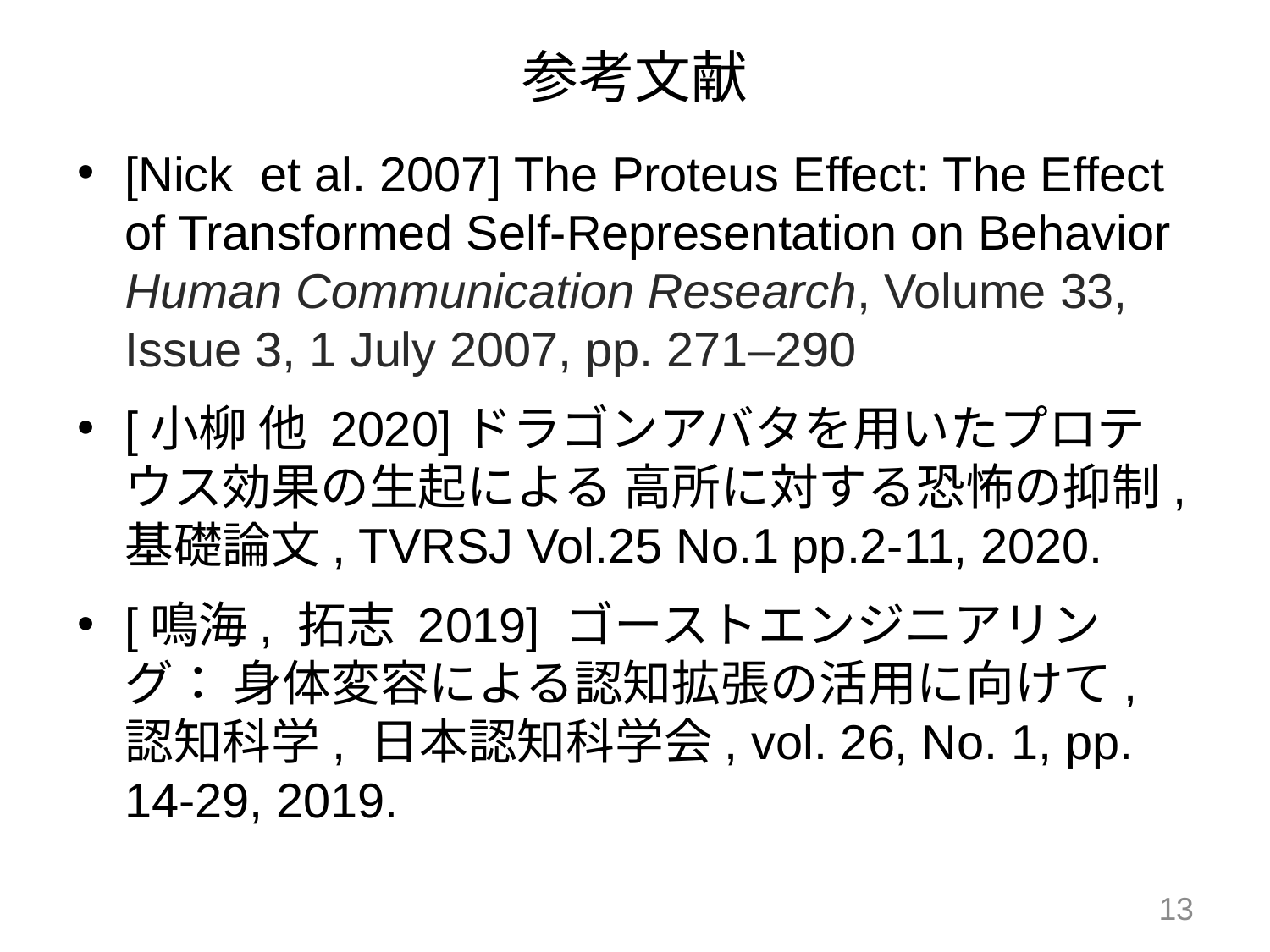

# 参考文献
[Nick  et al. 2007] The Proteus Effect: The Effect of Transformed Self-Representation on Behavior Human Communication Research, Volume 33, Issue 3, 1 July 2007, pp. 271–290
[小柳 他 2020]ドラゴンアバタを用いたプロテウス効果の生起による 高所に対する恐怖の抑制, 基礎論文, TVRSJ Vol.25 No.1 pp.2-11, 2020.
[鳴海, 拓志 2019] ゴーストエンジニアリング： 身体変容による認知拡張の活用に向けて,  認知科学, 日本認知科学会, vol. 26, No. 1, pp. 14-29, 2019.

13